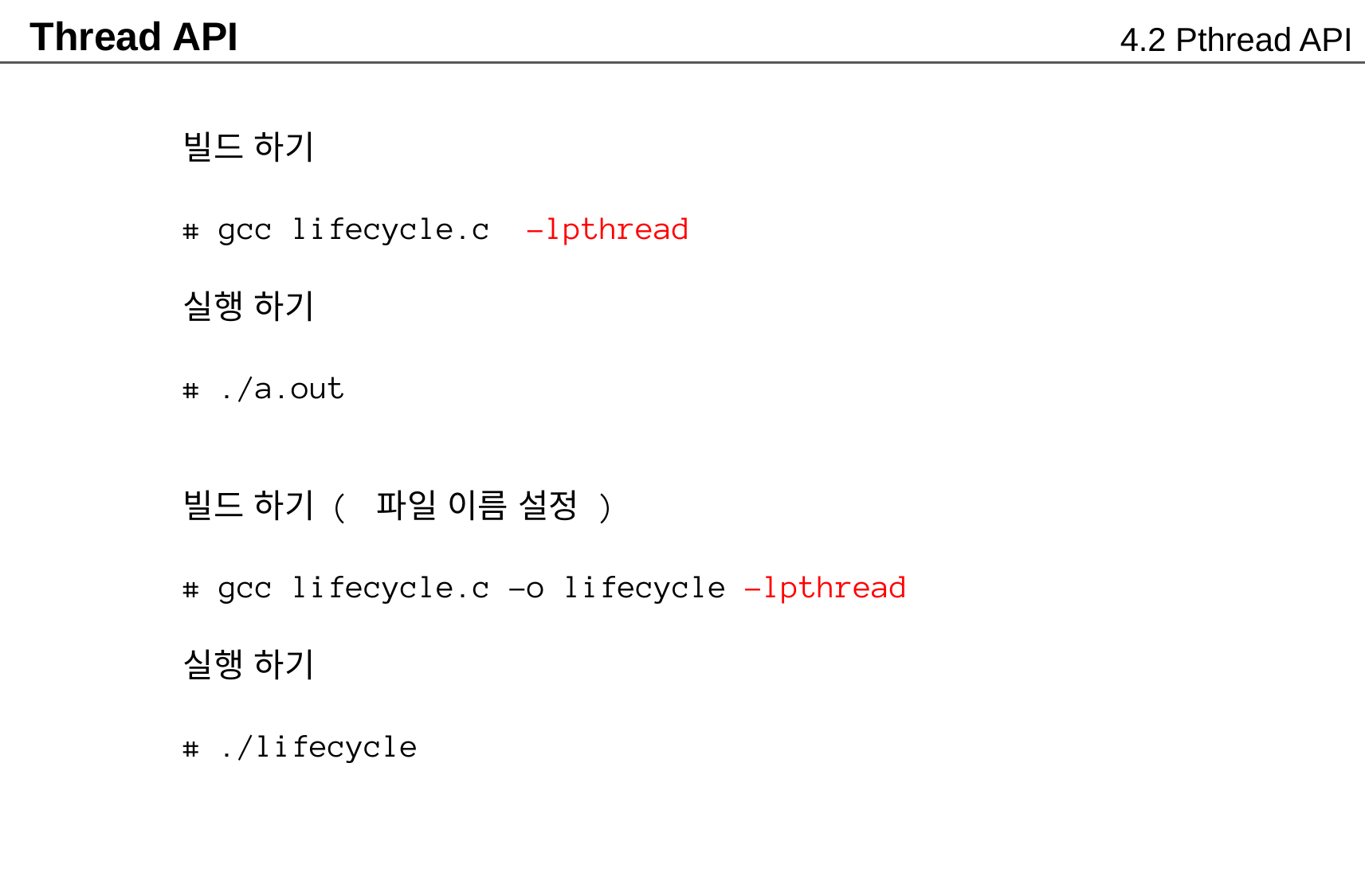

# Thread API
4.2 Pthread API

빌드 하기

# gcc lifecycle.c  -lpthread

실행 하기

# ./a.out

빌드 하기 ( 파일 이름 설정 )

# gcc lifecycle.c -o lifecycle -lpthread

실행 하기

# ./lifecycle